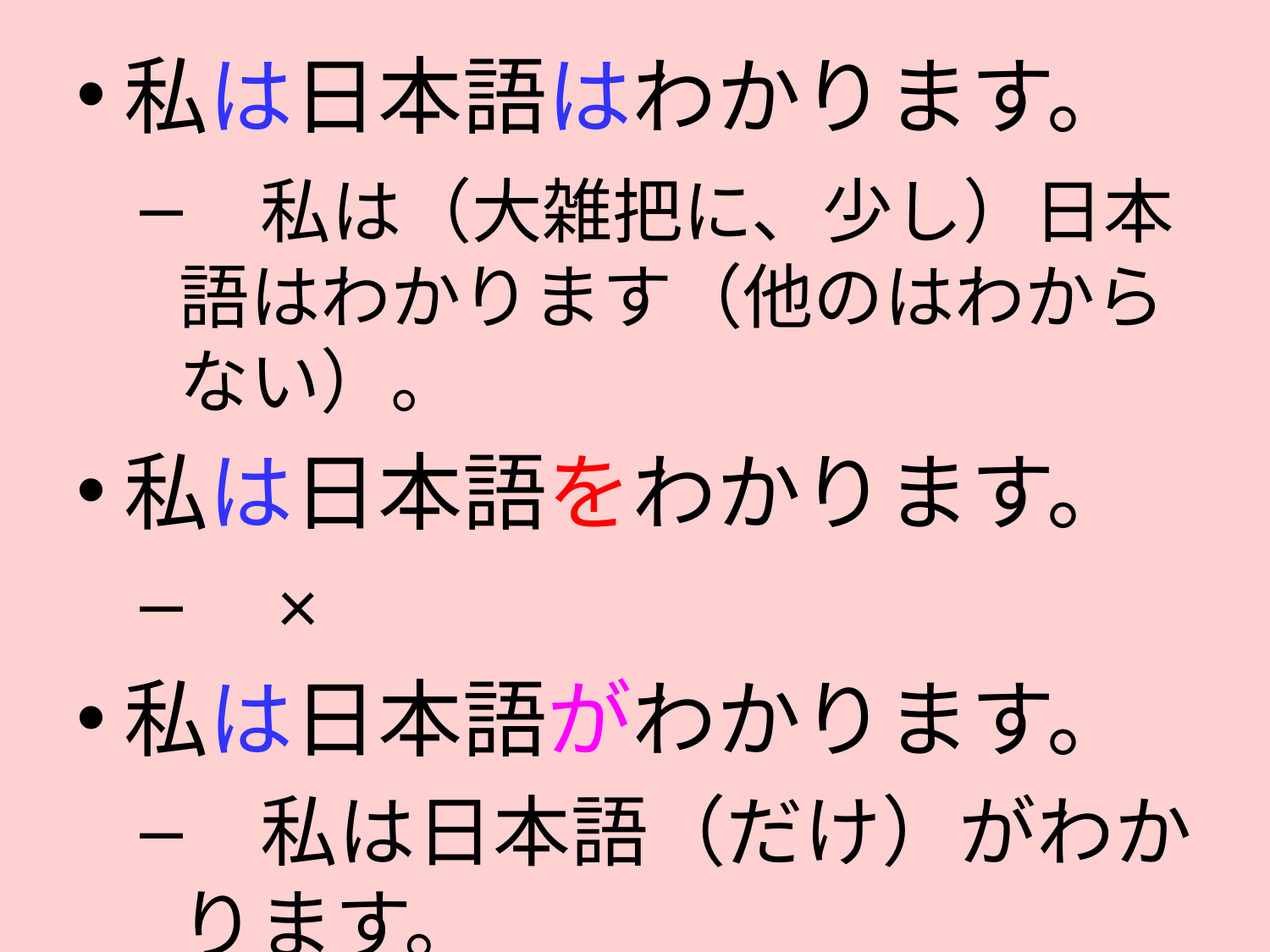

私は日本語はわかります。
　私は（大雑把に、少し）日本語はわかります（他のはわからない）。
私は日本語をわかります。
　×
私は日本語がわかります。
　私は日本語（だけ）がわかります。